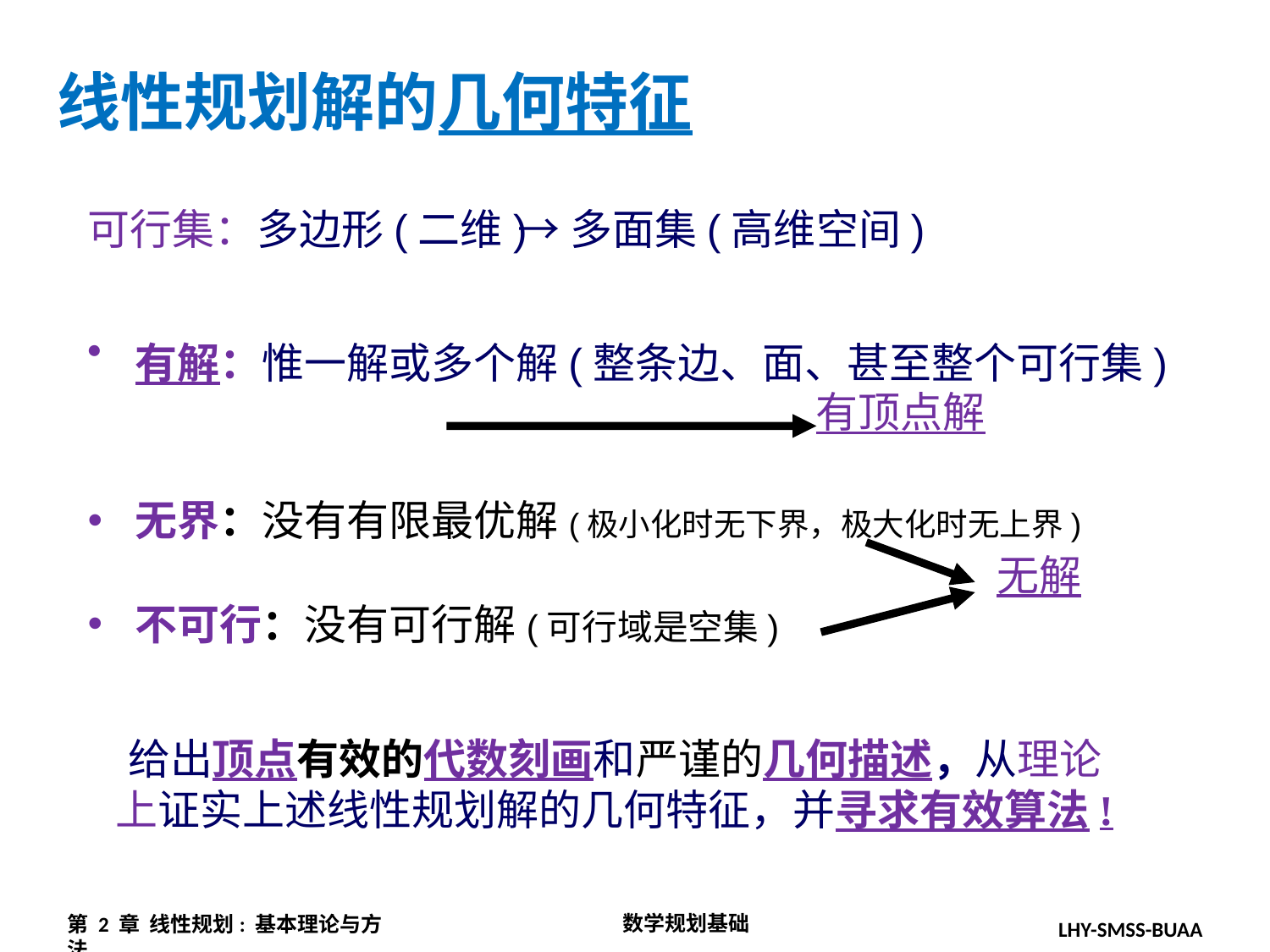

线性规划解的几何特征
可行集：多边形(二维)
→多面集(高维空间)
有解：惟一解或多个解(整条边、面、甚至整个可行集)
有顶点解

无界：没有有限最优解(极小化时无下界，极大化时无上界)

不可行：没有可行解(可行域是空集)

无解

给出顶点有效的代数刻画和严谨的几何描述，从理论上证实上述线性规划解的几何特征，并寻求有效算法!